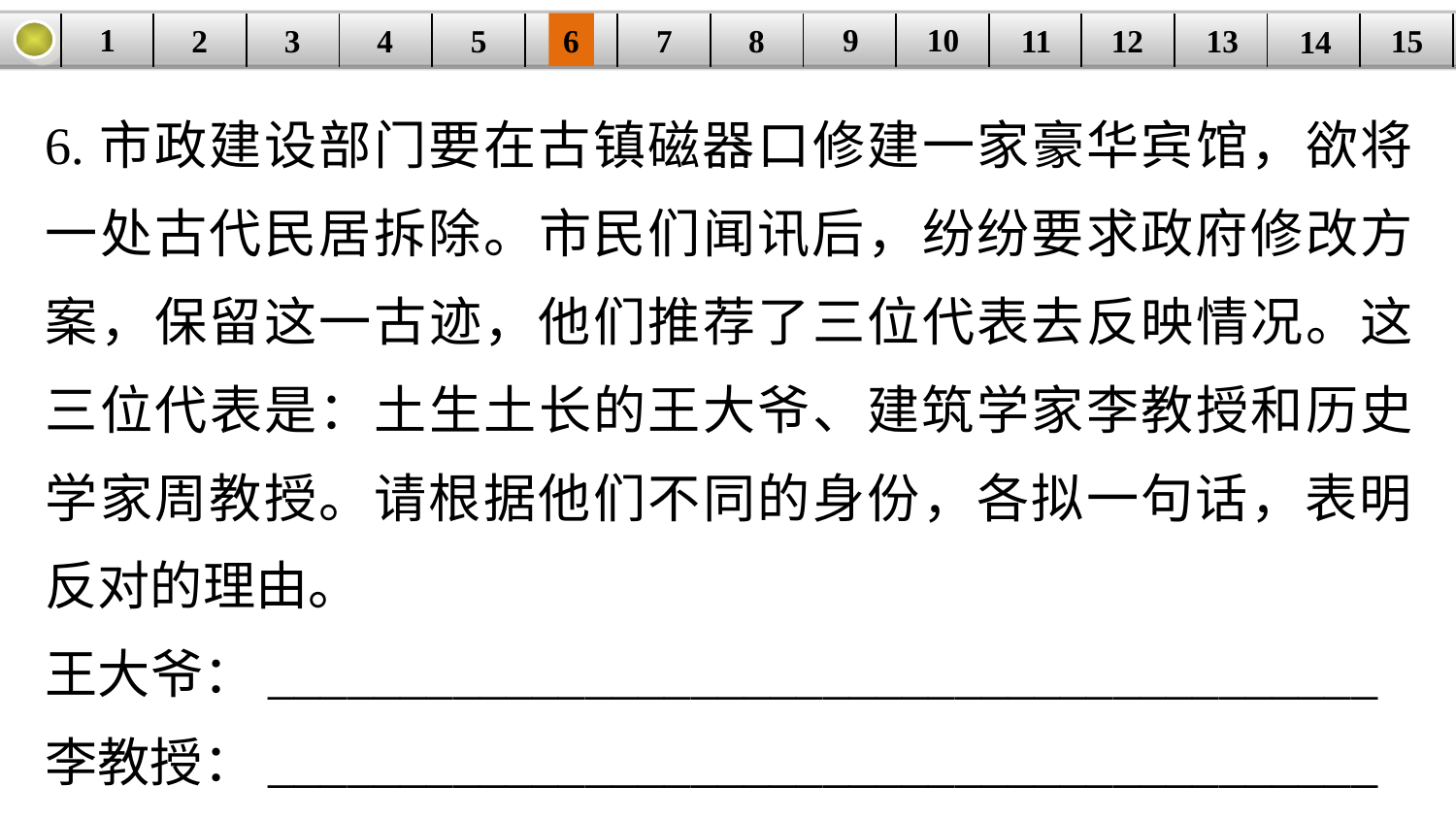

9
10
1
3
4
5
6
8
11
2
12
15
|  |  |  |  |  |  |  |  |  |  |  |  |  |  |  |
| --- | --- | --- | --- | --- | --- | --- | --- | --- | --- | --- | --- | --- | --- | --- |
7
13
14

6.市政建设部门要在古镇磁器口修建一家豪华宾馆，欲将一处古代民居拆除。市民们闻讯后，纷纷要求政府修改方案，保留这一古迹，他们推荐了三位代表去反映情况。这三位代表是：土生土长的王大爷、建筑学家李教授和历史学家周教授。请根据他们不同的身份，各拟一句话，表明反对的理由。
王大爷：__________________________________________
李教授：__________________________________________
周教授：__________________________________________